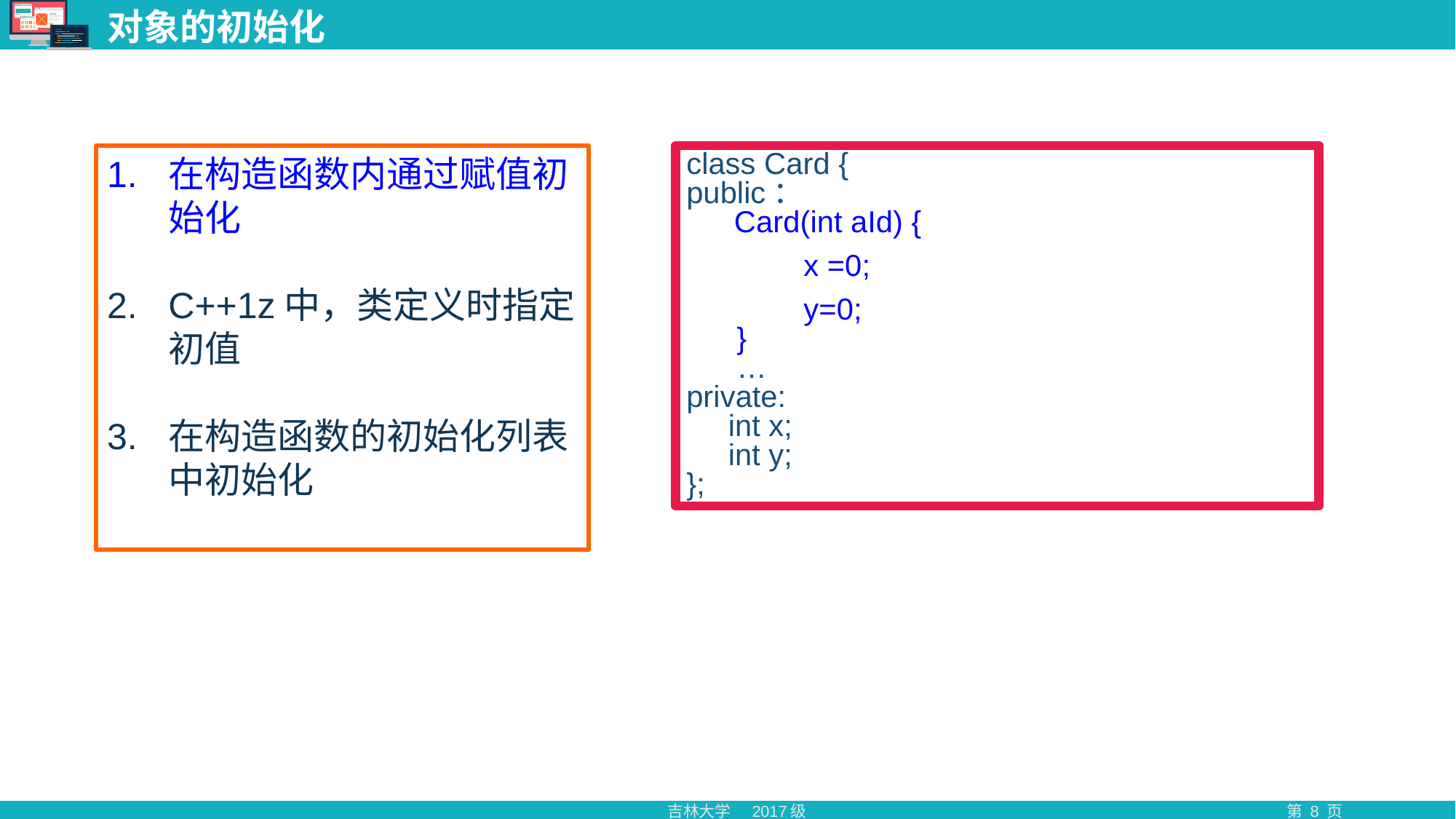

# 对象的初始化
在构造函数内通过赋值初始化
C++1z中，类定义时指定初值

在构造函数的初始化列表中初始化
class Card {
public：
      Card(int aId) {
              x =0;
              y=0;
      }
      …
private:
     int x;
     int y;
};